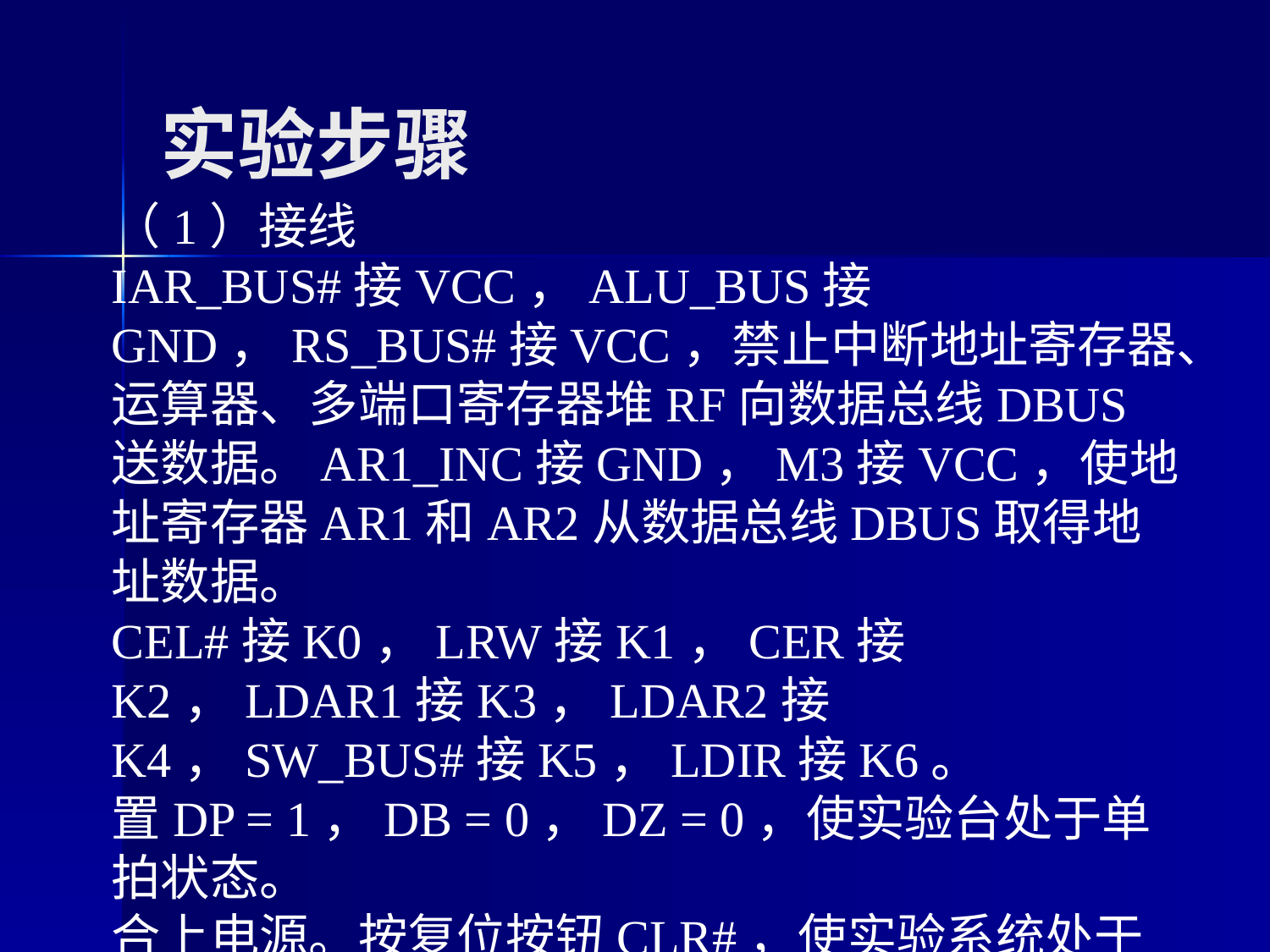

# 实验步骤
（1）接线
IAR_BUS#接VCC，ALU_BUS接GND，RS_BUS#接VCC，禁止中断地址寄存器、运算器、多端口寄存器堆RF向数据总线DBUS送数据。AR1_INC接GND，M3接VCC，使地址寄存器AR1和AR2从数据总线DBUS取得地址数据。
CEL#接K0，LRW接K1，CER接K2，LDAR1接K3，LDAR2接K4，SW_BUS#接K5，LDIR接K6。
置DP = 1，DB = 0，DZ = 0，使实验台处于单拍状态。
合上电源。按复位按钮CLR#，使实验系统处于初始状态。